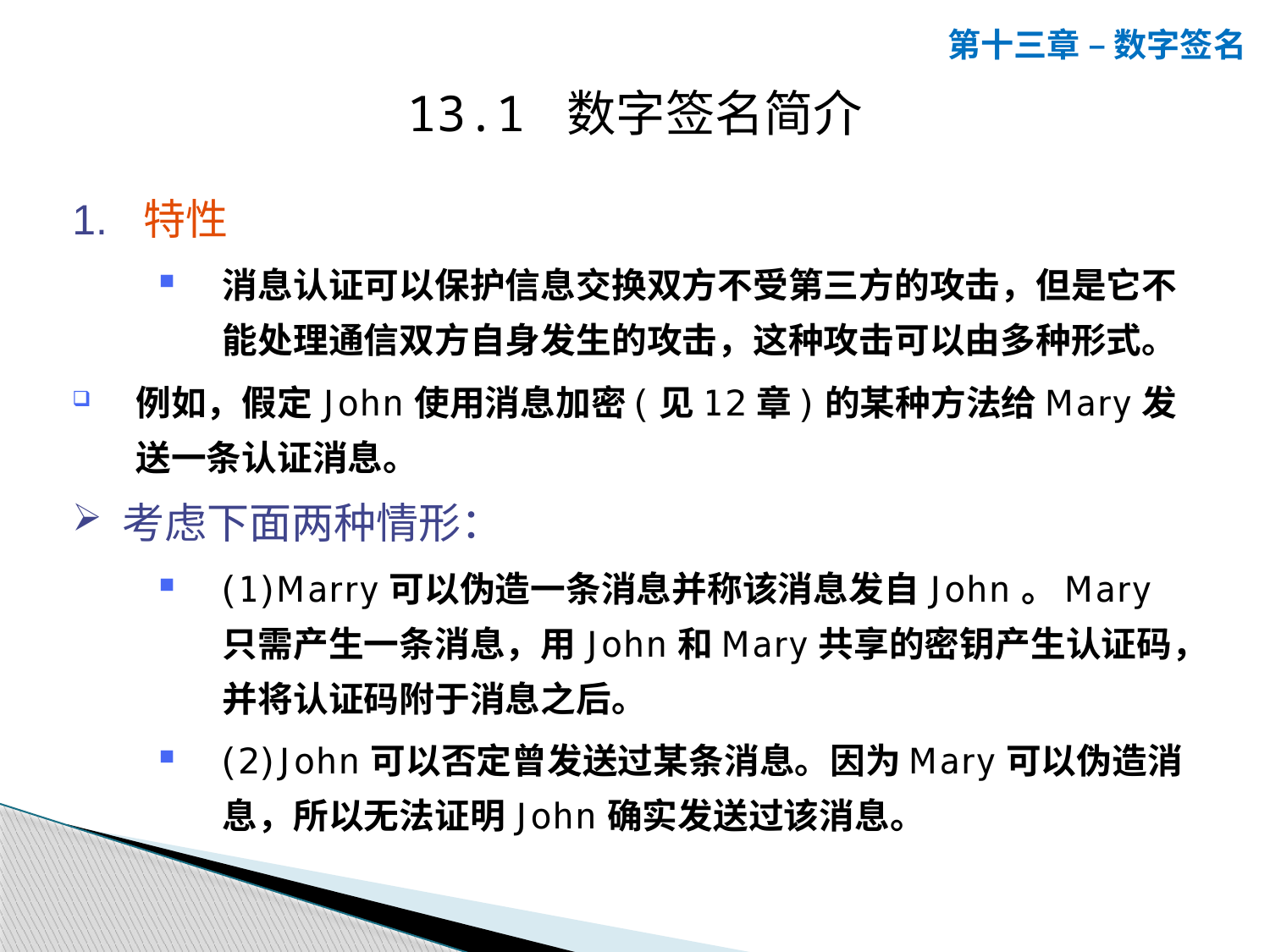

第十三章 – 数字签名
13.1 数字签名简介
特性
消息认证可以保护信息交换双方不受第三方的攻击，但是它不能处理通信双方自身发生的攻击，这种攻击可以由多种形式。
例如，假定John使用消息加密(见12章)的某种方法给Mary发送一条认证消息。
考虑下面两种情形：
(1)Marry可以伪造一条消息并称该消息发自John。Mary只需产生一条消息，用John和Mary共享的密钥产生认证码，并将认证码附于消息之后。
(2)John可以否定曾发送过某条消息。因为Mary可以伪造消息，所以无法证明John确实发送过该消息。